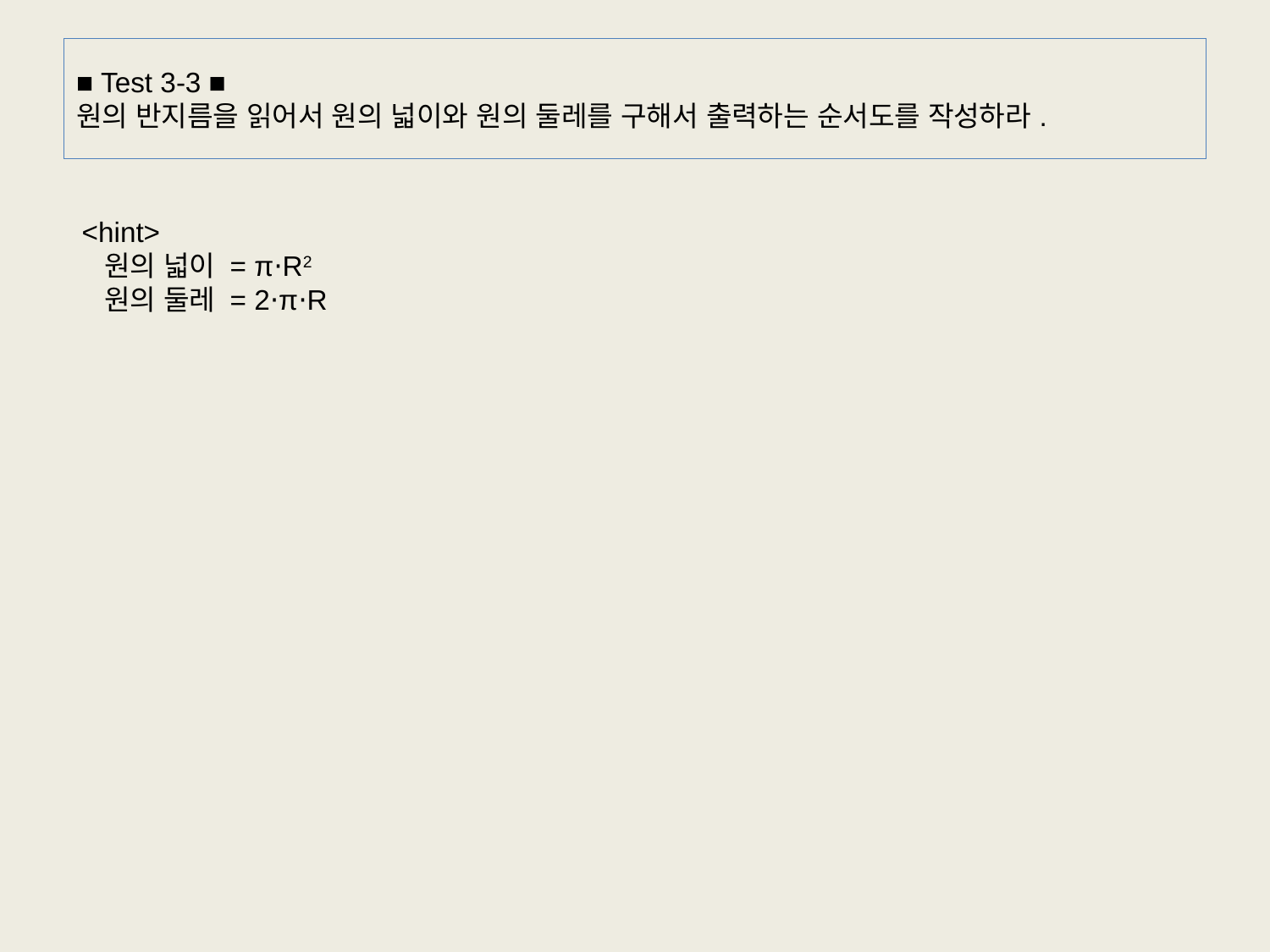

# ■ Test 3-3 ■ 원의 반지름을 읽어서 원의 넓이와 원의 둘레를 구해서 출력하는 순서도를 작성하라.
<hint>
  원의 넓이 = π⋅R2
  원의 둘레 = 2⋅π⋅R